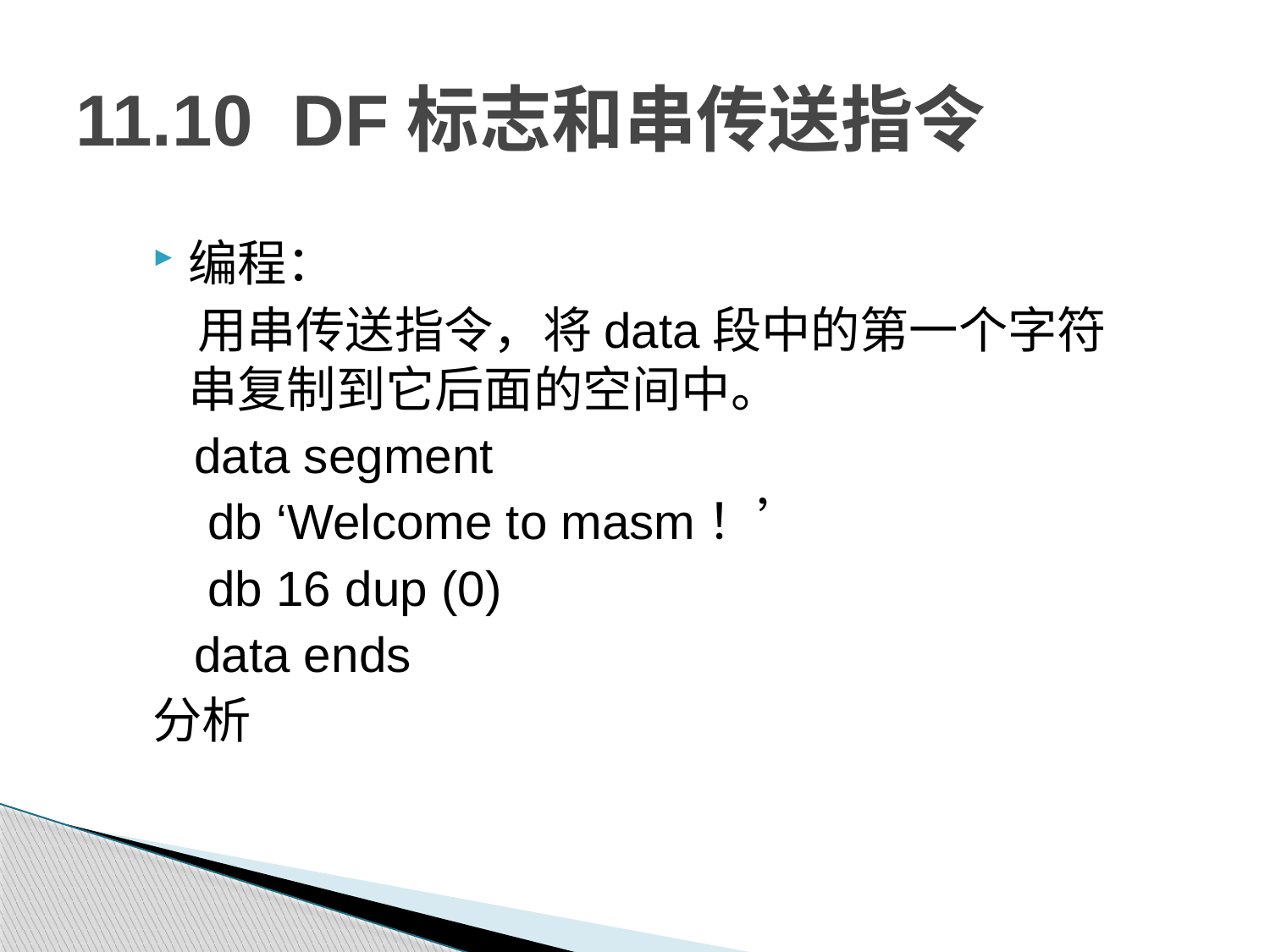

# 11.10  DF标志和串传送指令
编程：
   用串传送指令，将data段中的第一个字符串复制到它后面的空间中。
   data segment
    db ‘Welcome to masm！’
    db 16 dup (0)
   data ends
分析